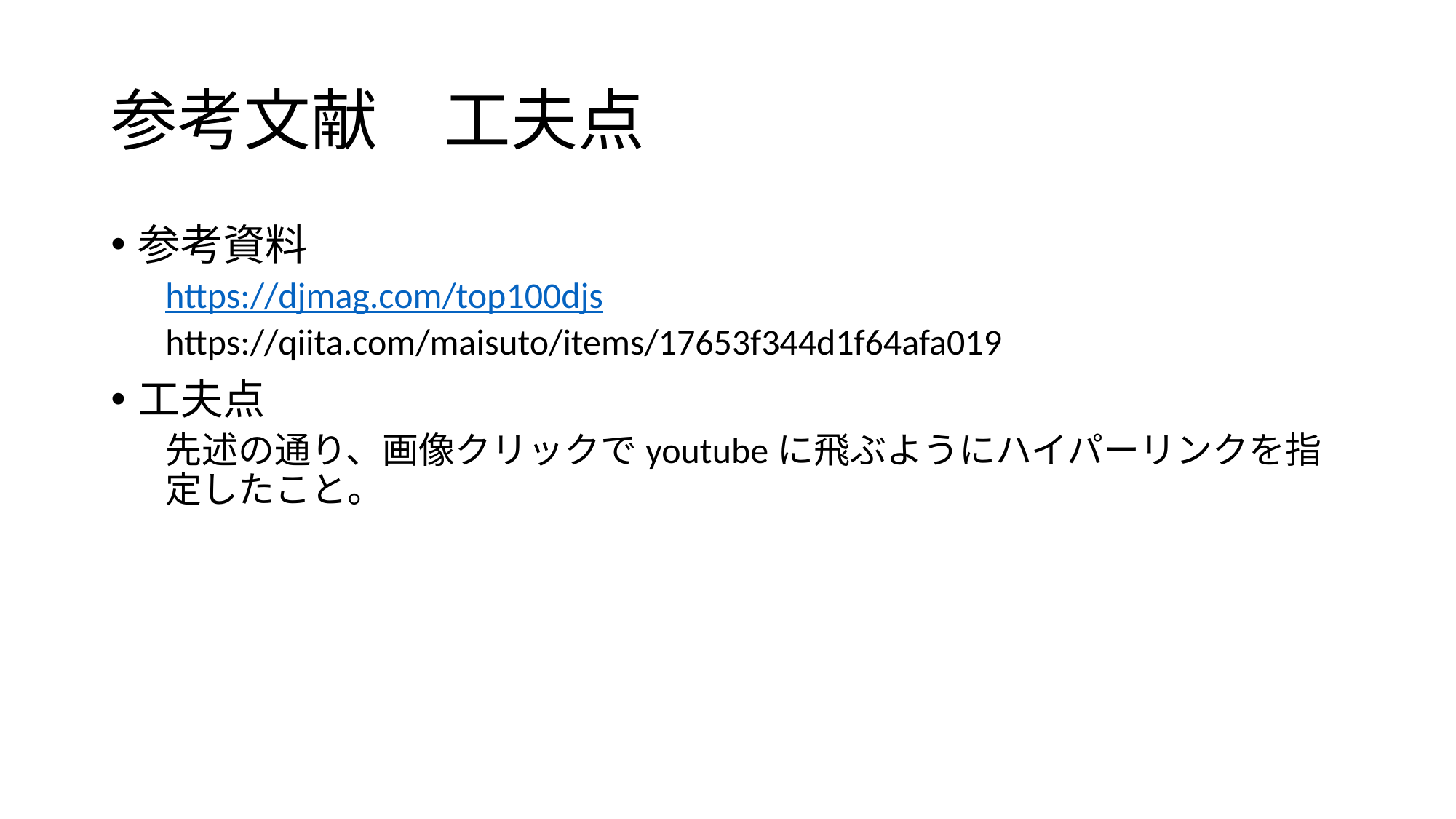

# 参考文献　工夫点
参考資料
https://djmag.com/top100djs
https://qiita.com/maisuto/items/17653f344d1f64afa019
工夫点
先述の通り、画像クリックでyoutubeに飛ぶようにハイパーリンクを指定したこと。